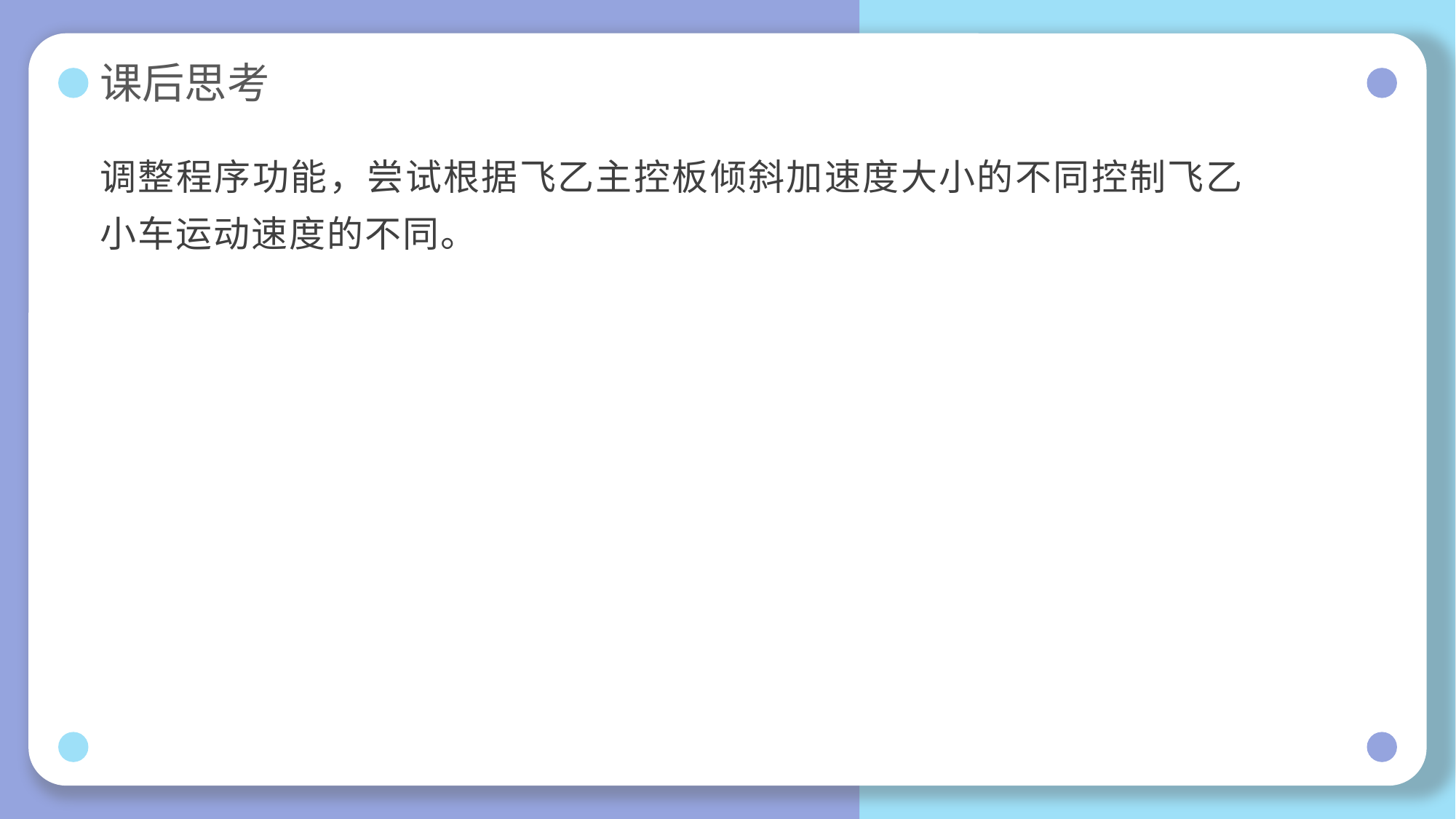

# 课后思考
调整程序功能，尝试根据飞乙主控板倾斜加速度大小的不同控制飞乙小车运动速度的不同。